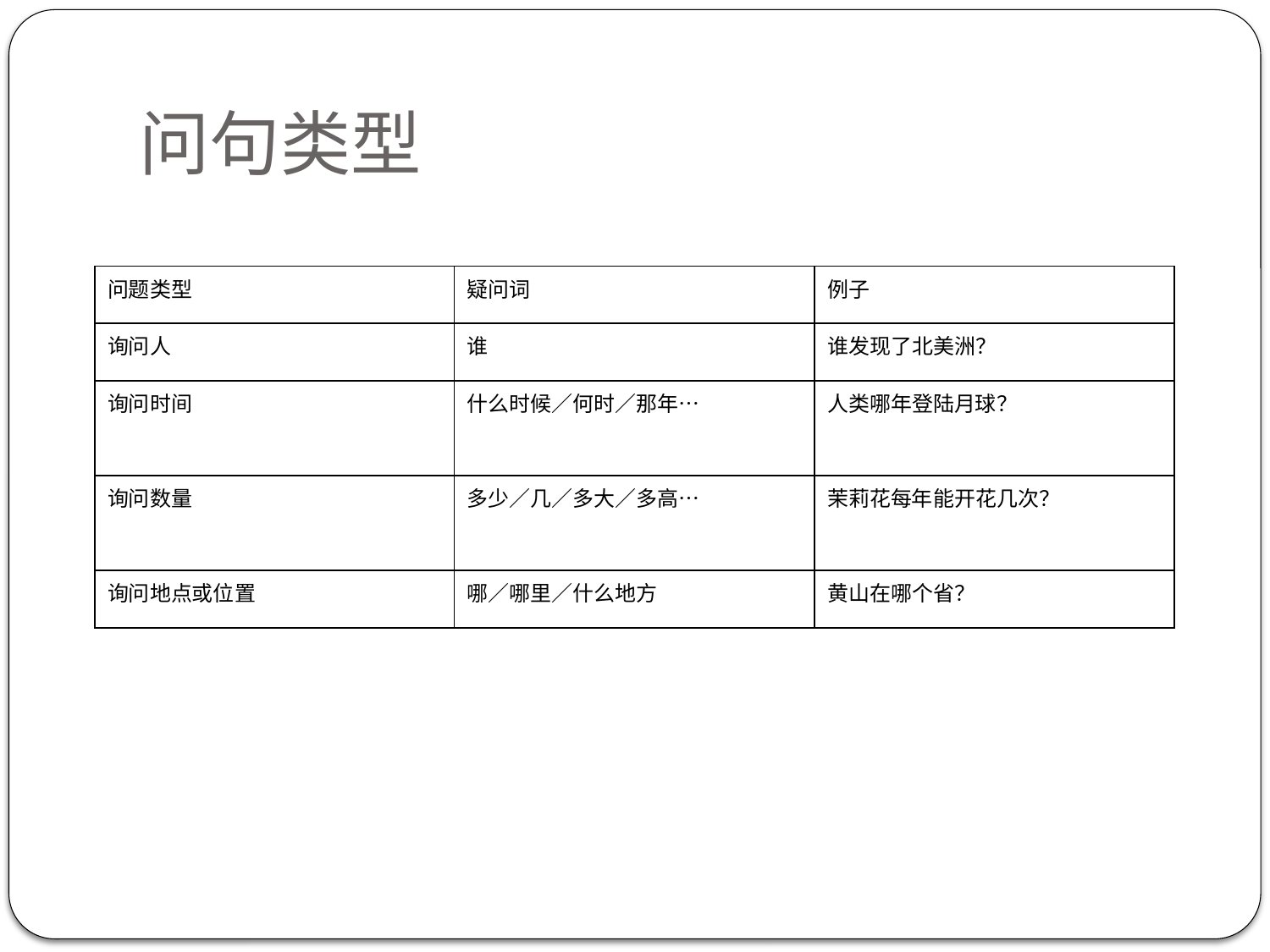

# 问句类型
| 问题类型 | 疑问词 | 例子 |
| --- | --- | --- |
| 询问人 | 谁 | 谁发现了北美洲？ |
| 询问时间 | 什么时候／何时／那年… | 人类哪年登陆月球？ |
| 询问数量 | 多少／几／多大／多高… | 茉莉花每年能开花几次？ |
| 询问地点或位置 | 哪／哪里／什么地方 | 黄山在哪个省？ |